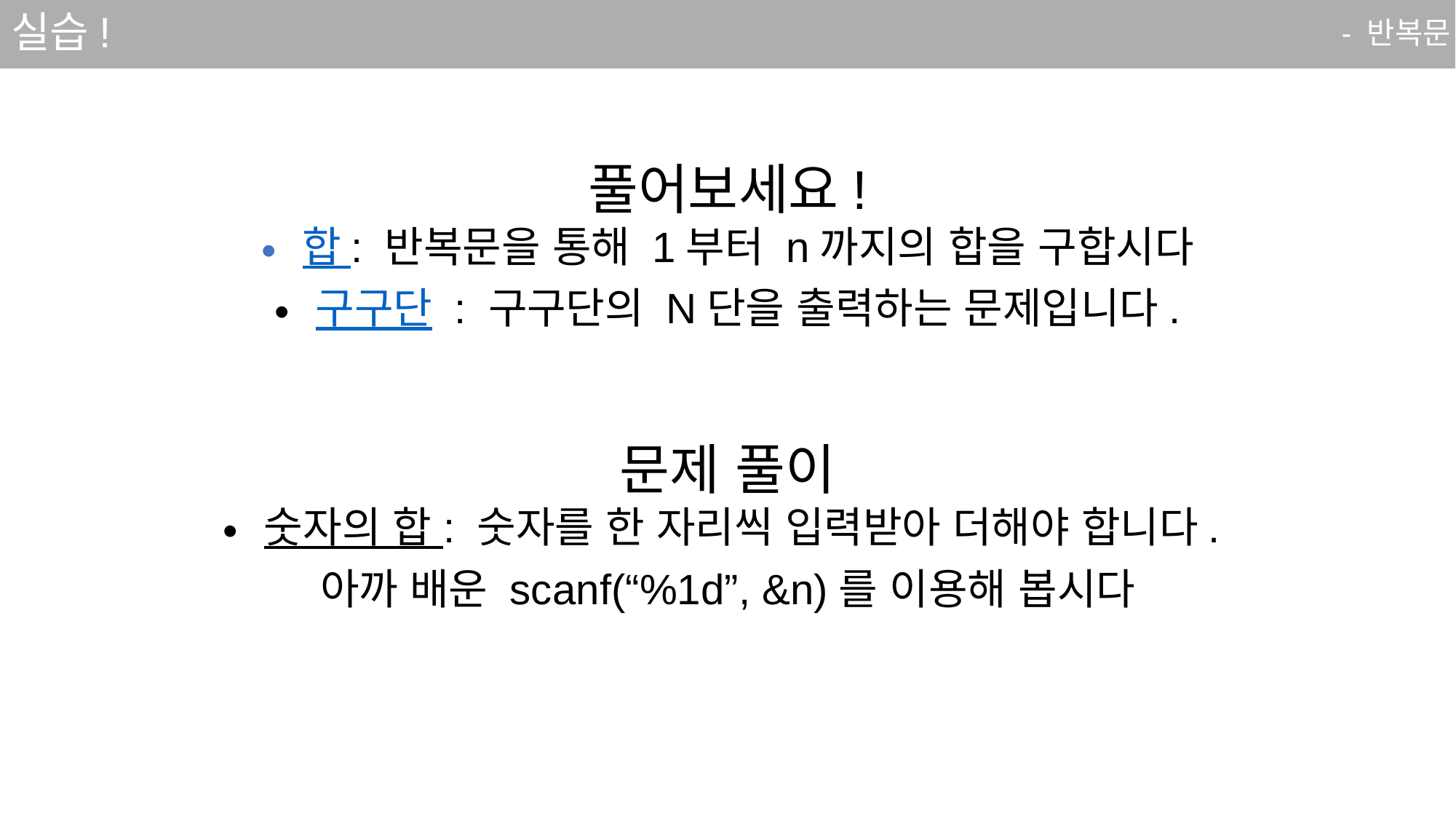

# 실습!
- 반복문
풀어보세요!
합 : 반복문을 통해 1부터 n까지의 합을 구합시다
구구단 : 구구단의 N단을 출력하는 문제입니다.
문제 풀이
숫자의 합 : 숫자를 한 자리씩 입력받아 더해야 합니다.
아까 배운 scanf(“%1d”, &n)를 이용해 봅시다